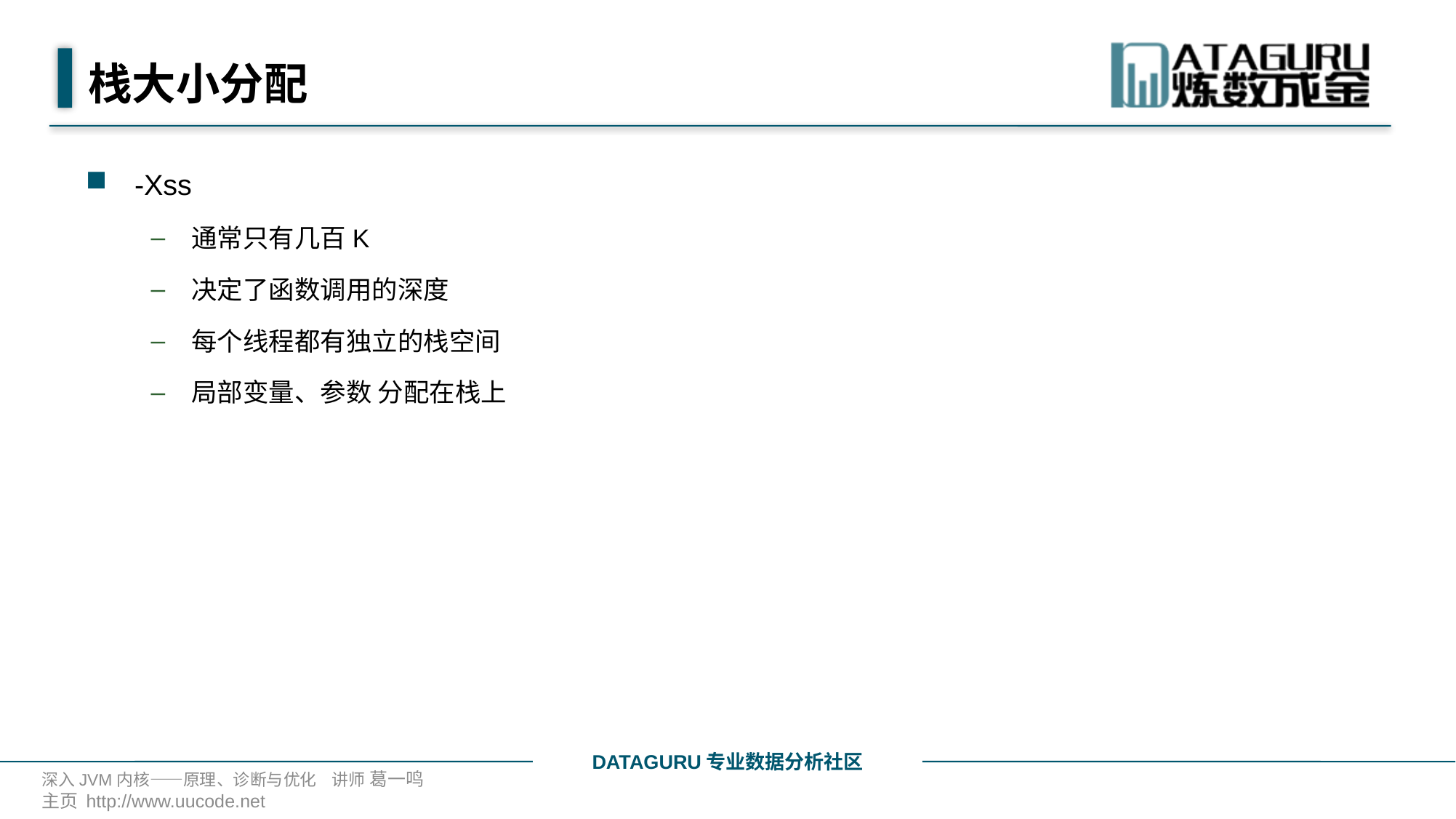

# 栈大小分配
-Xss
通常只有几百K
决定了函数调用的深度
每个线程都有独立的栈空间
局部变量、参数 分配在栈上